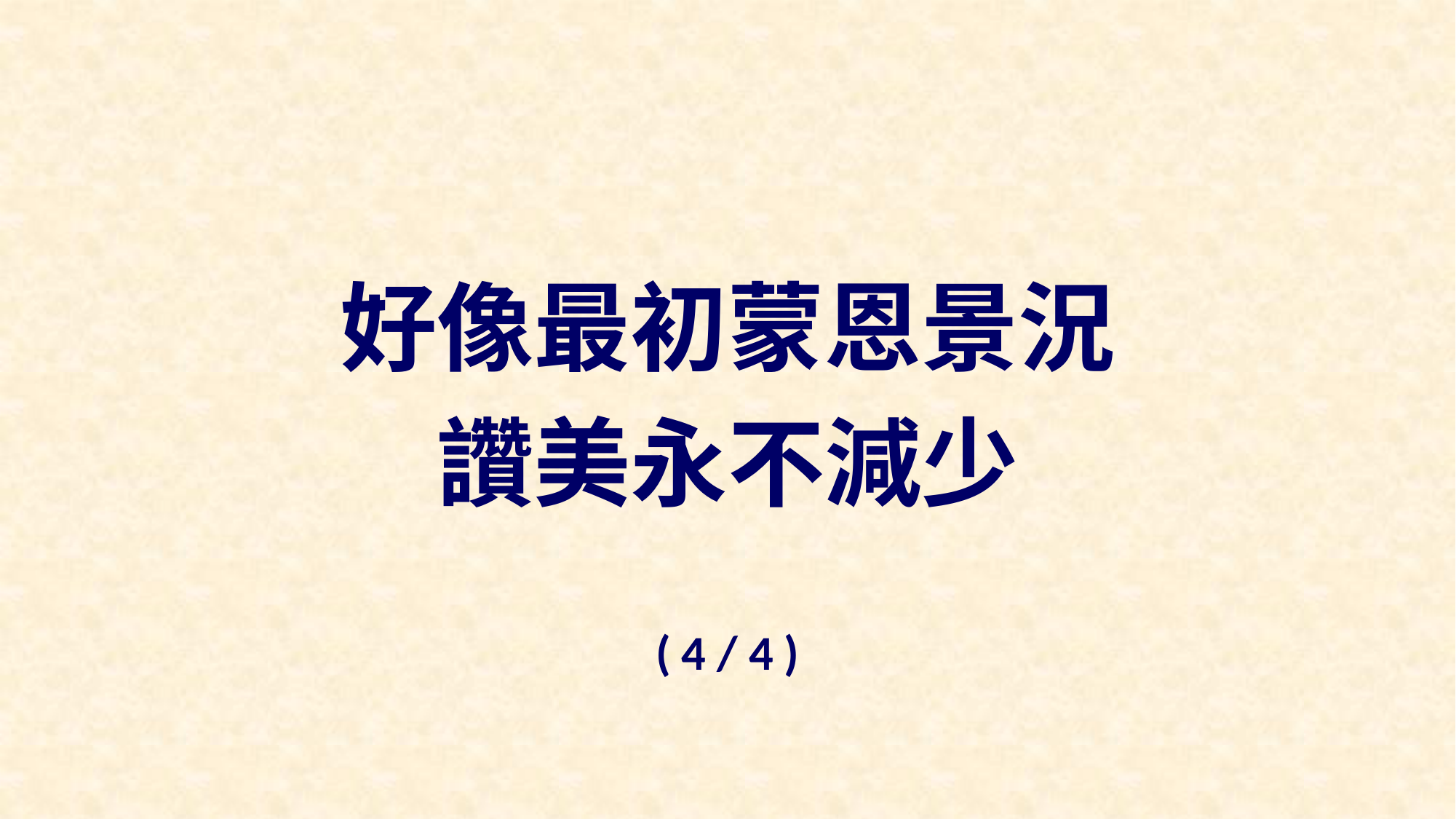

好像最初蒙恩景況
讚美永不減少
( 4 / 4 )